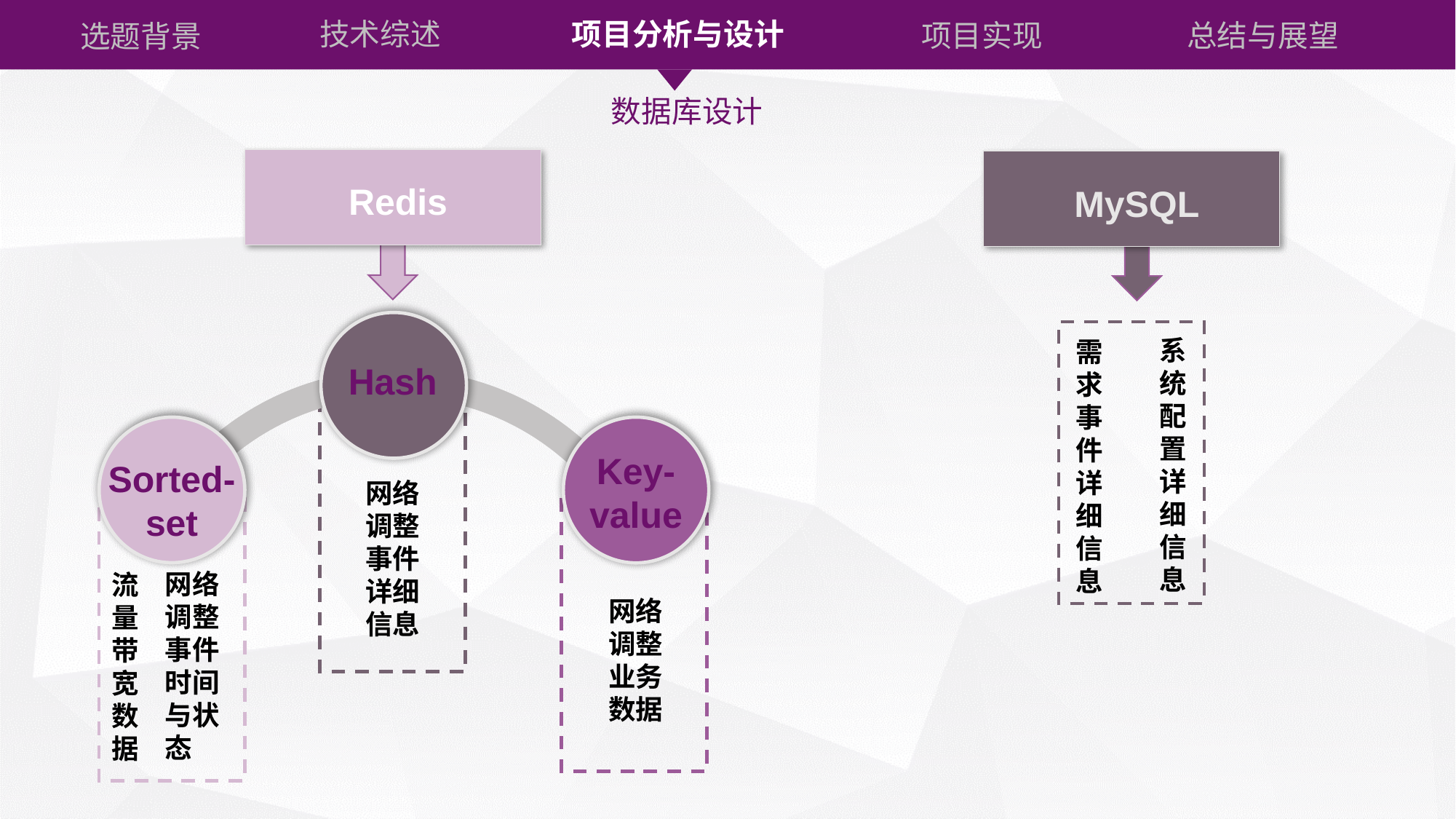

数据库设计

Redis

MySQL

系统配置详细信息
需求事件详细信息
Hash

Key-value
Sorted-set
网络调整事件详细信息

网络调整事件时间与状态
流量带宽数据
网络调整业务数据